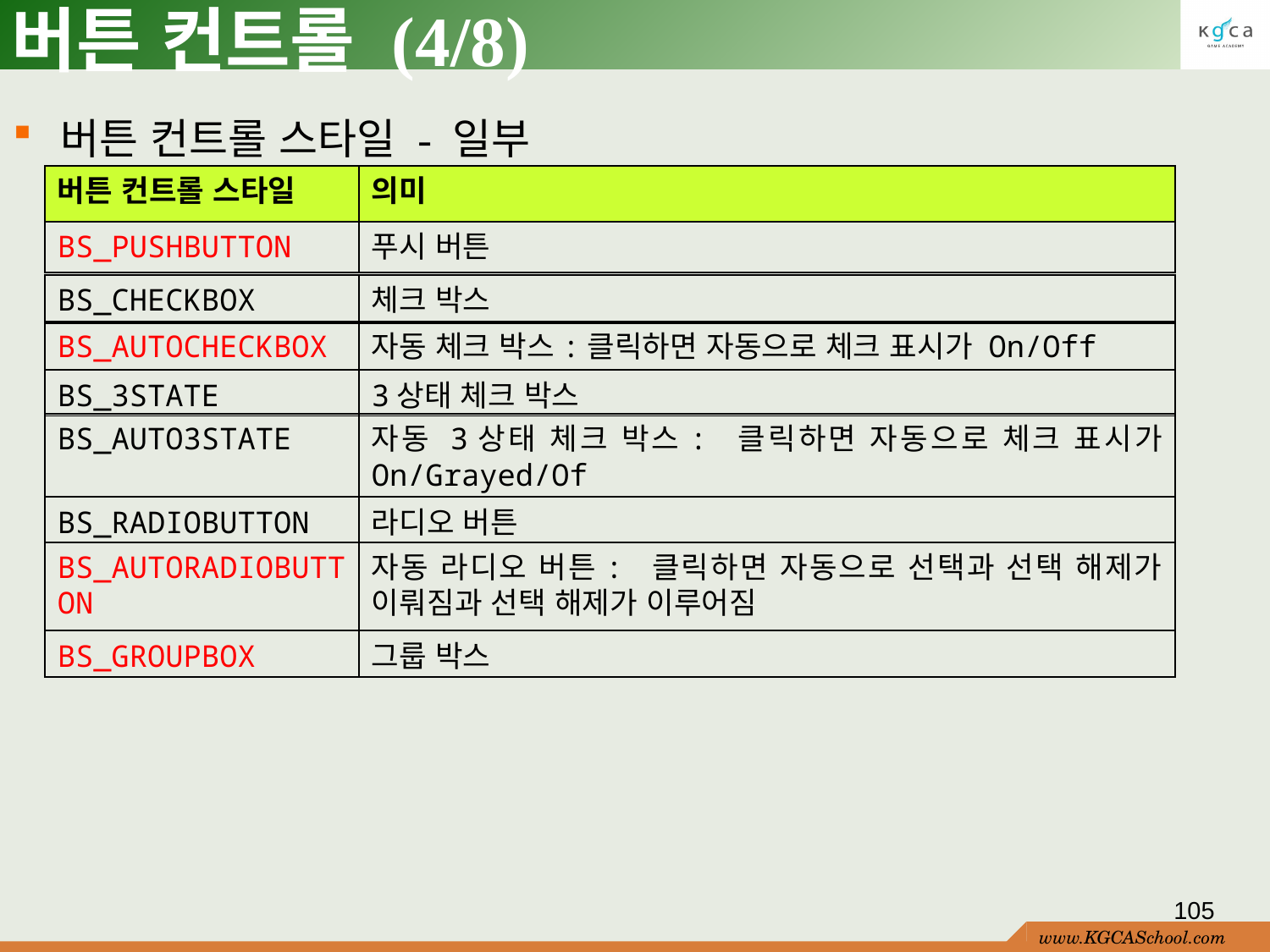

# 버튼 컨트롤 (4/8)
버튼 컨트롤 스타일 - 일부
버튼 컨트롤 스타일
의미
BS_PUSHBUTTON

푸시 버튼
BS_CHECKBOX

체크 박스
BS_AUTOCHECKBOX

자동 체크 박스:클릭하면 자동으로 체크 표시가 On/Off
BS_3STATE

3상태 체크 박스

BS_AUTO3STATE

자동 3상태 체크 박스: 클릭하면 자동으로 체크 표시가 On/Grayed/Of
BS_RADIOBUTTON

라디오 버튼

BS_AUTORADIOBUTTON

자동 라디오 버튼: 클릭하면 자동으로 선택과 선택 해제가 이뤄짐과 선택 해제가 이루어짐
BS_GROUPBOX

그룹 박스

105